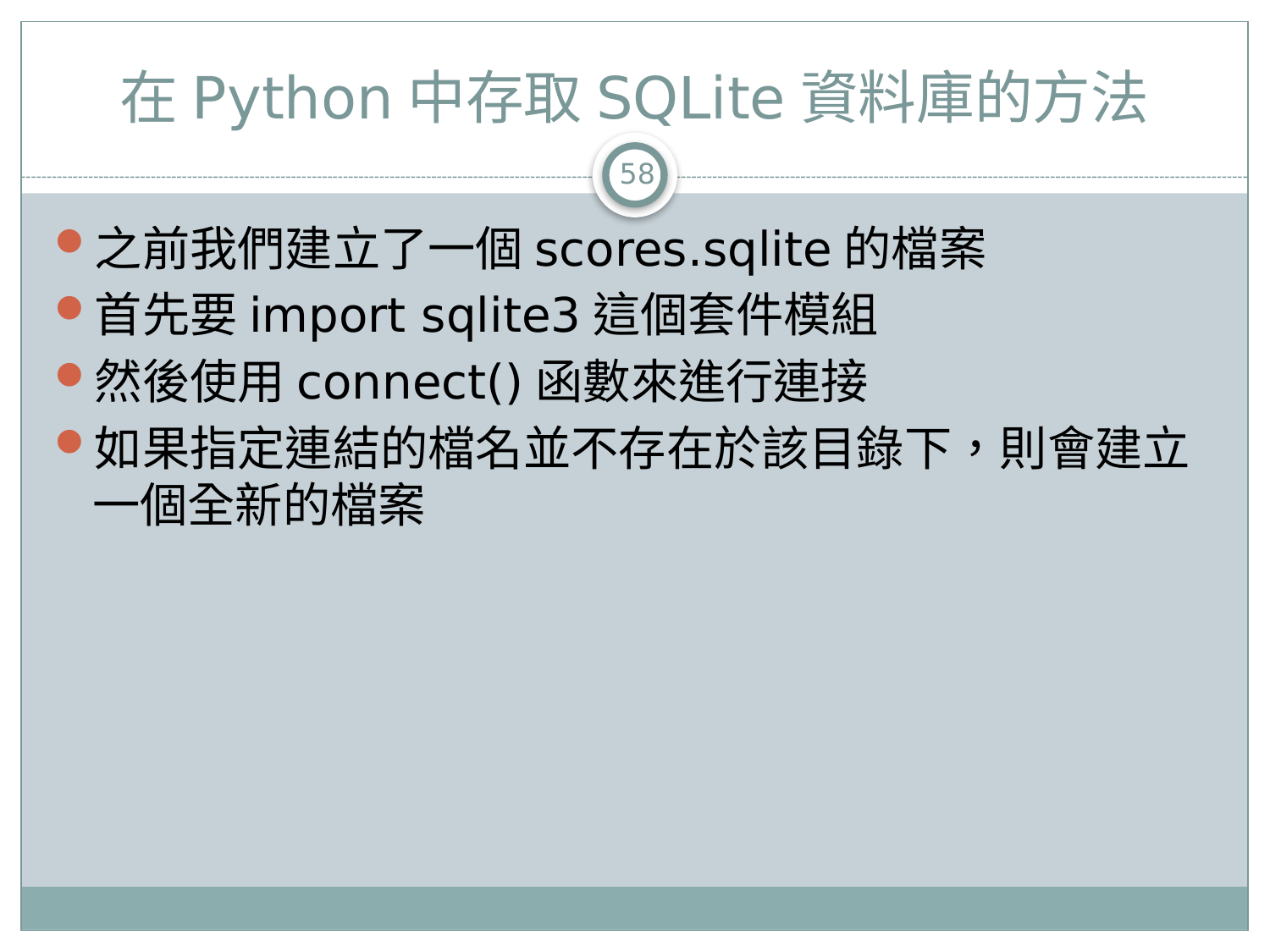

# 在Python中存取SQLite資料庫的方法
58
之前我們建立了一個scores.sqlite的檔案
首先要import sqlite3這個套件模組
然後使用connect()函數來進行連接
如果指定連結的檔名並不存在於該目錄下，則會建立一個全新的檔案